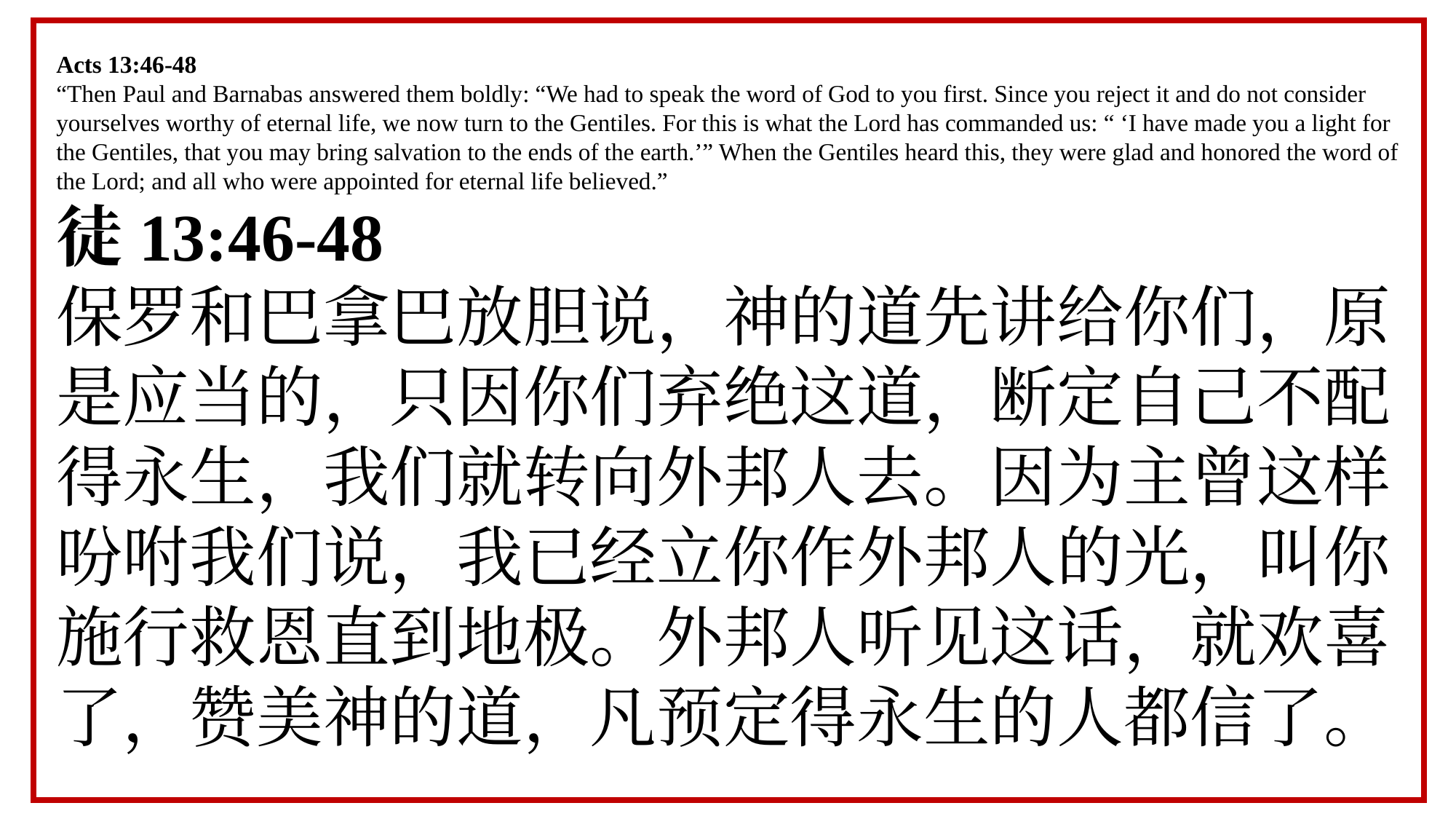

Acts 13:46-48
“Then Paul and Barnabas answered them boldly: “We had to speak the word of God to you first. Since you reject it and do not consider yourselves worthy of eternal life, we now turn to the Gentiles. For this is what the Lord has commanded us: “ ‘I have made you a light for the Gentiles, that you may bring salvation to the ends of the earth.’” When the Gentiles heard this, they were glad and honored the word of the Lord; and all who were appointed for eternal life believed.”
徒13:46-48
保罗和巴拿巴放胆说，神的道先讲给你们，原是应当的，只因你们弃绝这道，断定自己不配得永生，我们就转向外邦人去。因为主曾这样吩咐我们说，我已经立你作外邦人的光，叫你施行救恩直到地极。外邦人听见这话，就欢喜了，赞美神的道，凡预定得永生的人都信了。